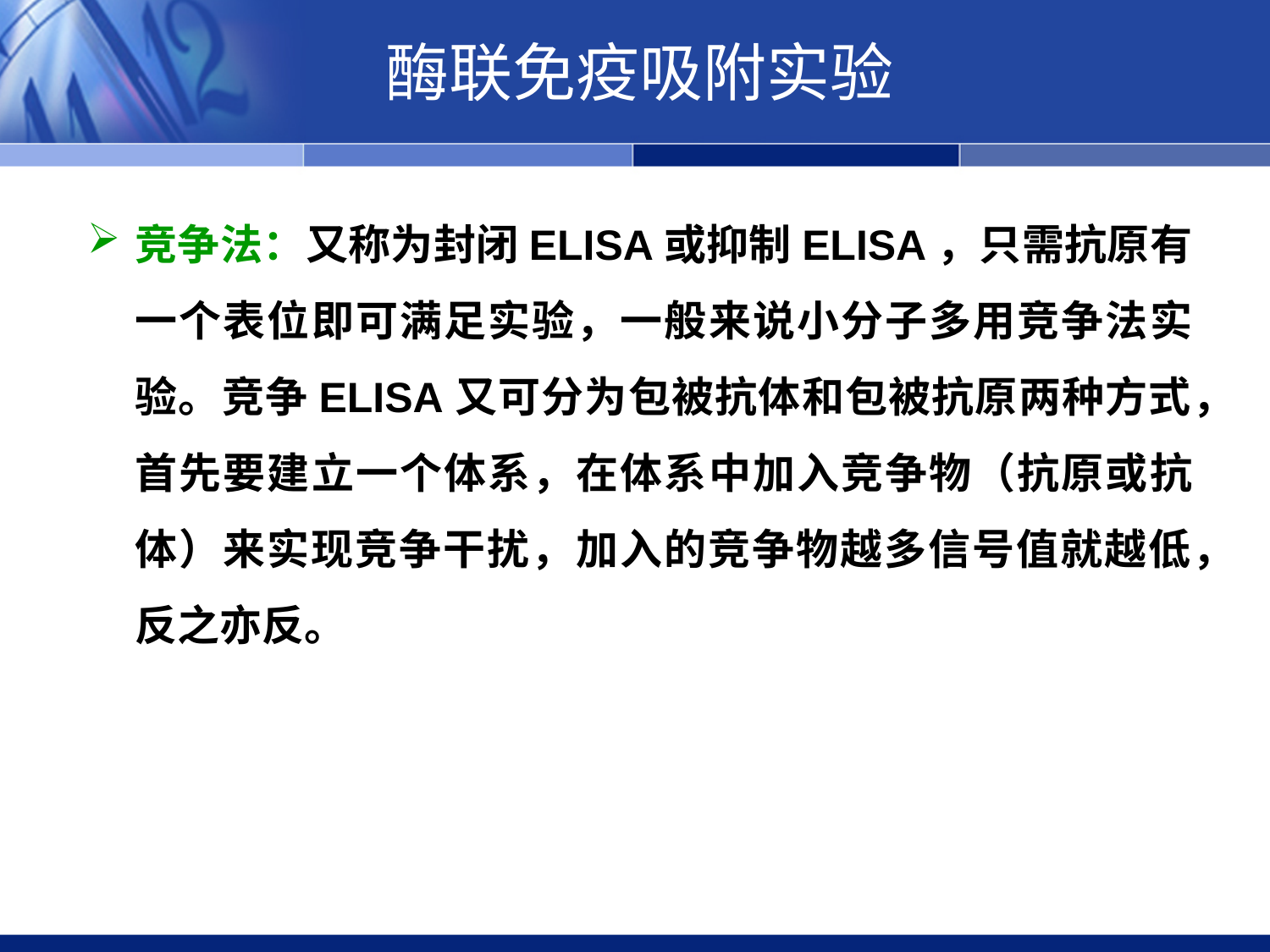

酶联免疫吸附实验
竞争法：又称为封闭ELISA或抑制ELISA，只需抗原有一个表位即可满足实验，一般来说小分子多用竞争法实验。竞争ELISA又可分为包被抗体和包被抗原两种方式，首先要建立一个体系，在体系中加入竞争物（抗原或抗体）来实现竞争干扰，加入的竞争物越多信号值就越低，反之亦反。